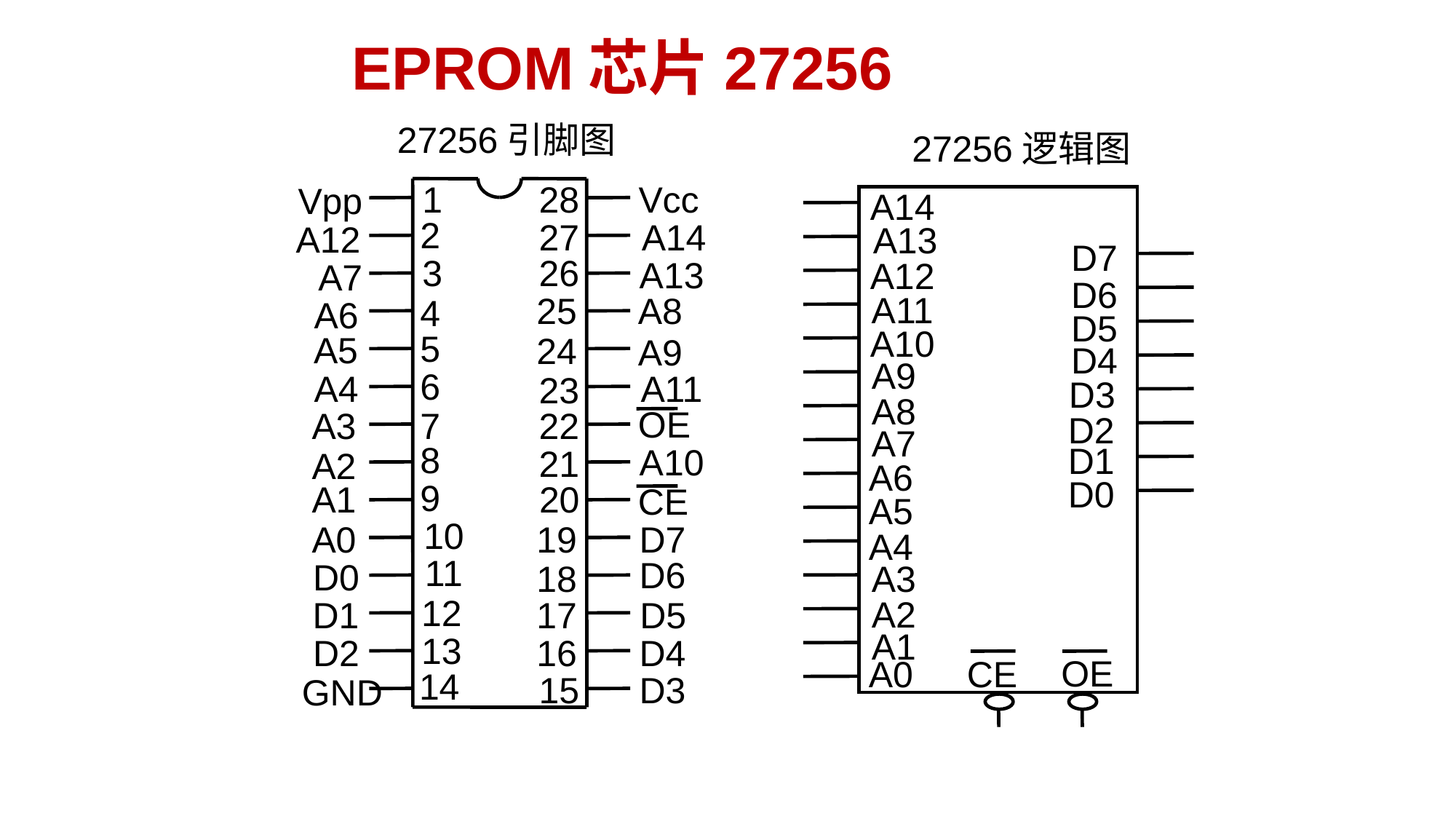

# EPROM芯片27256
27256引脚图

1
28

2
27

3
26

25
4

5
24

6
23

7
22

8
21

9
20

10
19

11
18

12
17

13
16

14
15

Vcc
Vpp
A14
A12
A13
A7
A8
A6
A5
A9
A4
A11
OE
A3

A10
A2
A1
CE

A0
D7
D6
D0
D1
D5
D2
D4
D3
GND
27256逻辑图

A14

A13
D7
A12

D6
A11
D5
A10
D4
A9

D3
A8
D2
A7
D1
A6
D0
A5
A4

A3
A2
A1
OE

CE

A0